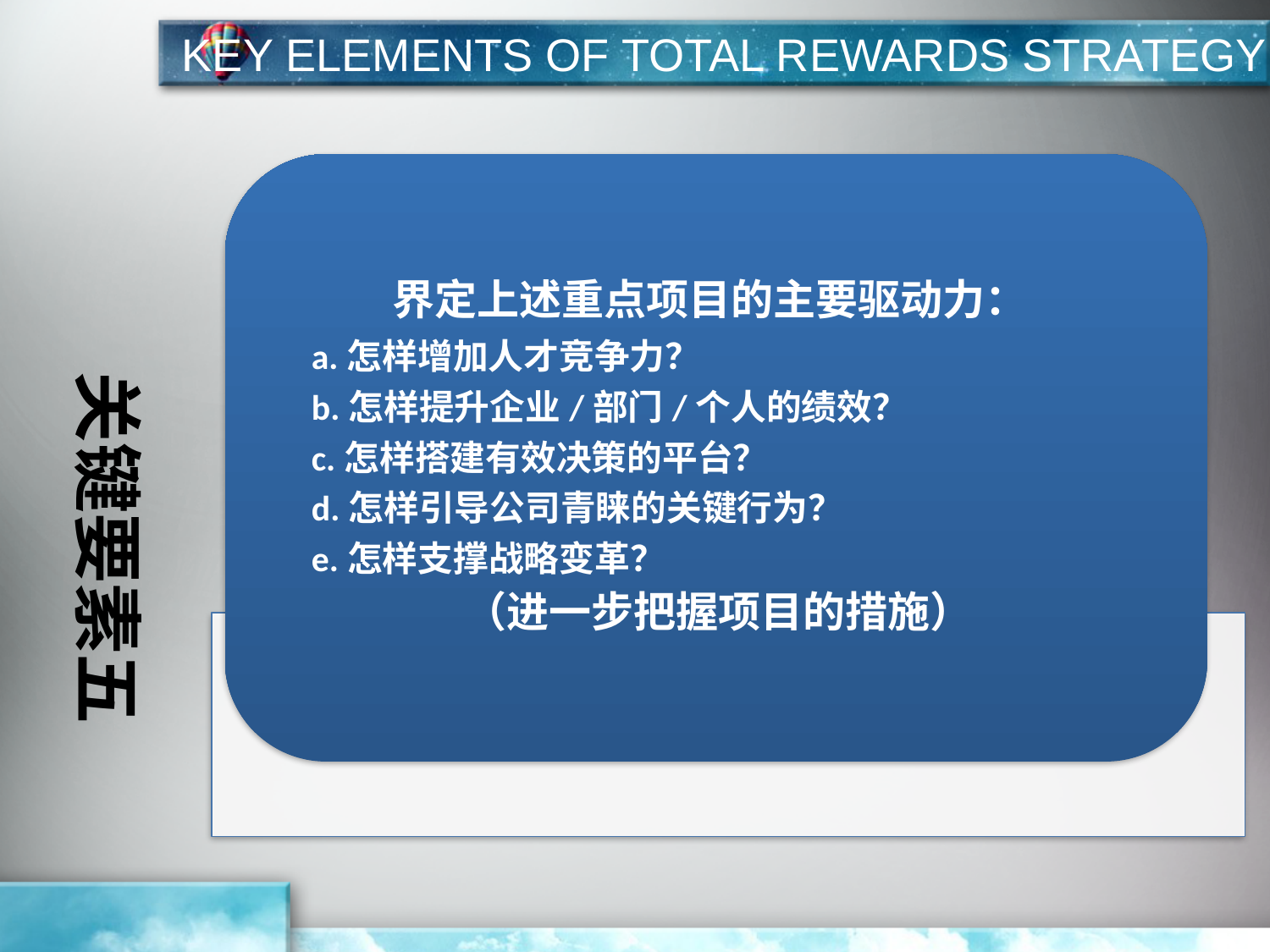

KEY ELEMENTS OF TOTAL REWARDS STRATEGY
         界定上述重点项目的主要驱动力：
a.怎样增加人才竞争力？
b.怎样提升企业/部门/个人的绩效？
c.怎样搭建有效决策的平台？
d.怎样引导公司青睐的关键行为？
e.怎样支撑战略变革？
               （进一步把握项目的措施）
关键要素五